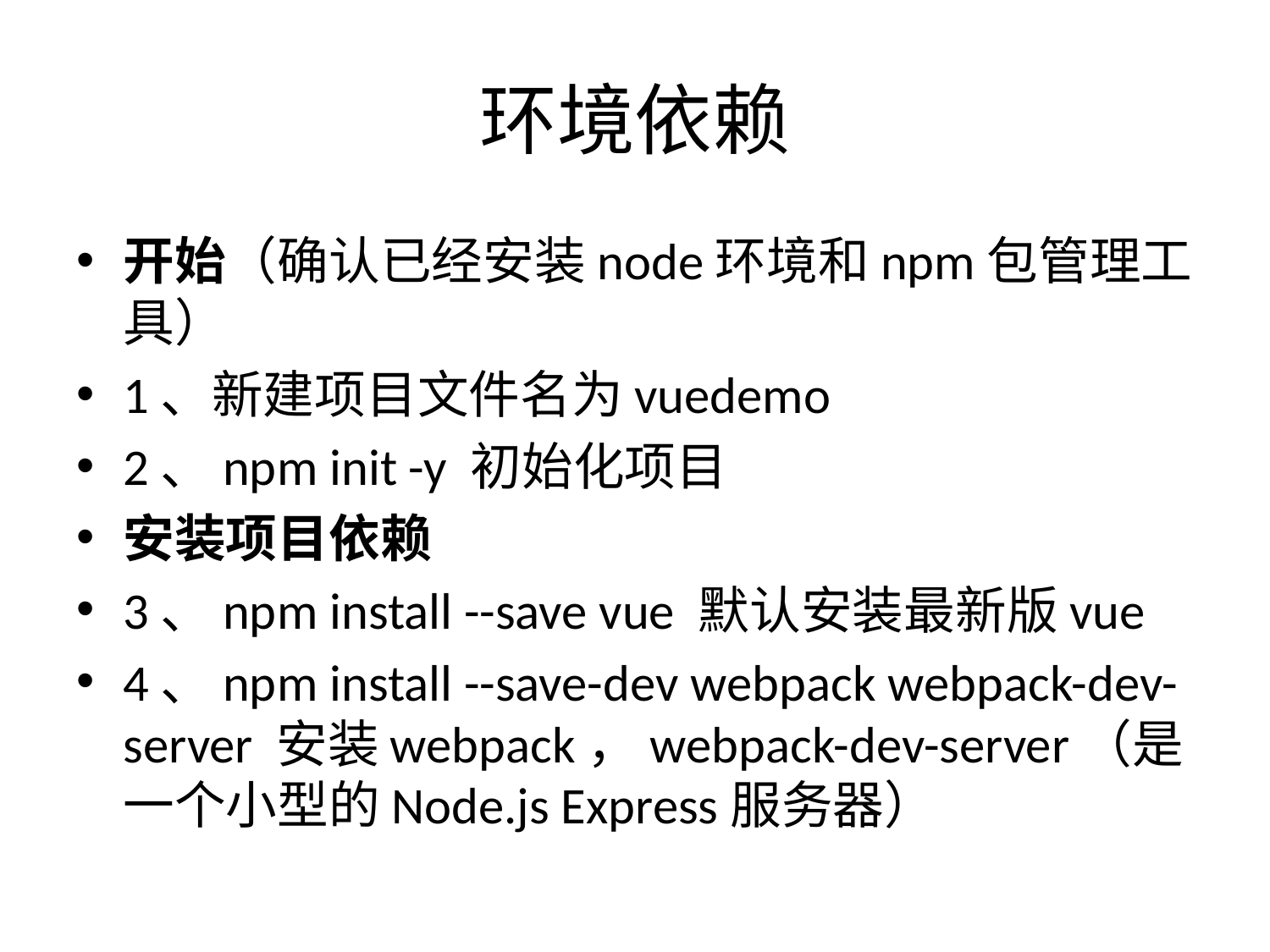

# 环境依赖
开始（确认已经安装node环境和npm包管理工具）
1、新建项目文件名为vuedemo
2、npm init -y 初始化项目
安装项目依赖
3、npm install --save vue 默认安装最新版vue
4、npm install --save-dev webpack webpack-dev-server 安装webpack，webpack-dev-server（是一个小型的Node.js Express服务器）